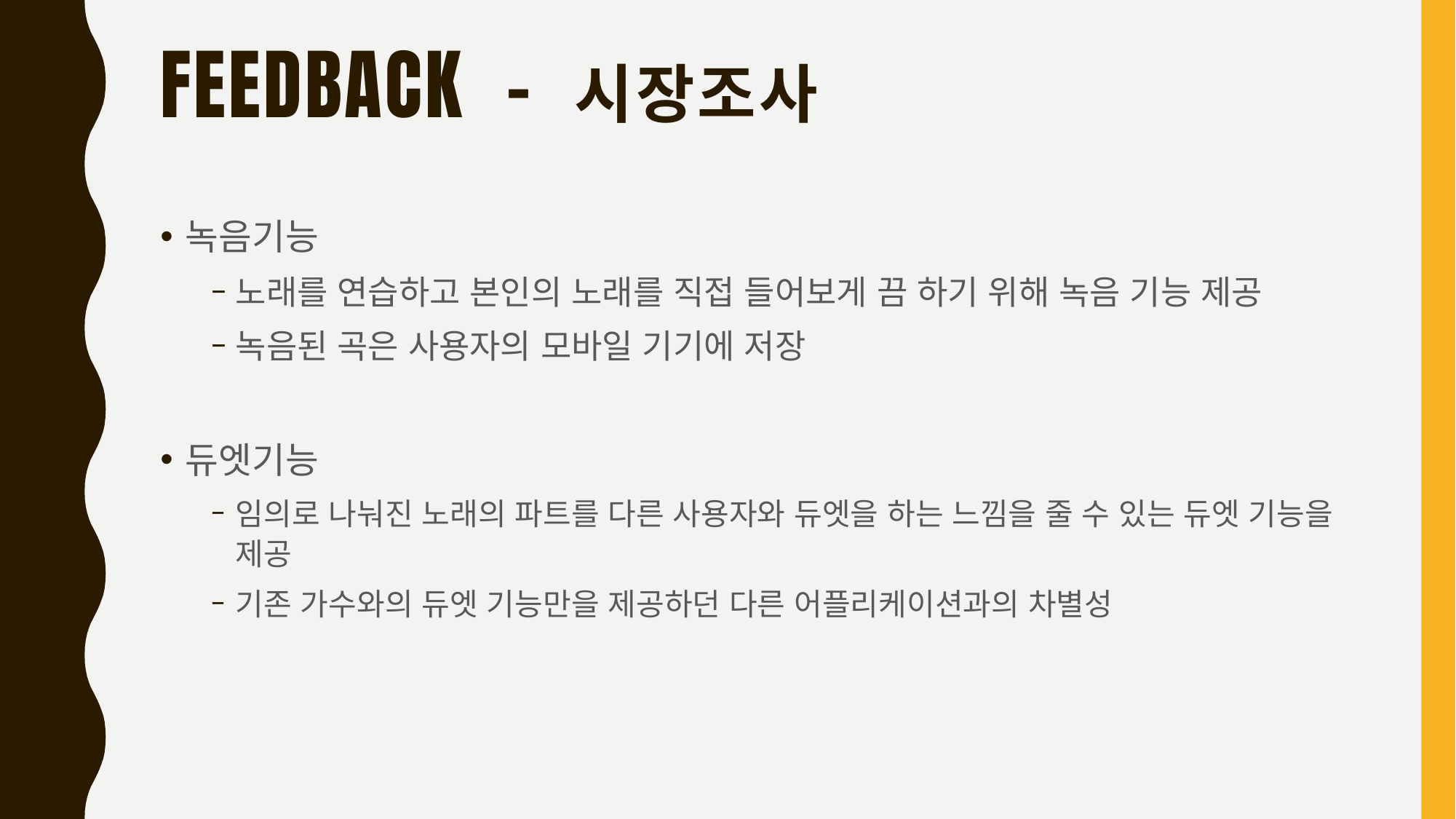

# FeedBack  - 시장조사
녹음기능
노래를 연습하고 본인의 노래를 직접 들어보게 끔 하기 위해 녹음 기능 제공
녹음된 곡은 사용자의 모바일 기기에 저장

듀엣기능
임의로 나눠진 노래의 파트를 다른 사용자와 듀엣을 하는 느낌을 줄 수 있는 듀엣 기능을 제공
기존 가수와의 듀엣 기능만을 제공하던 다른 어플리케이션과의 차별성